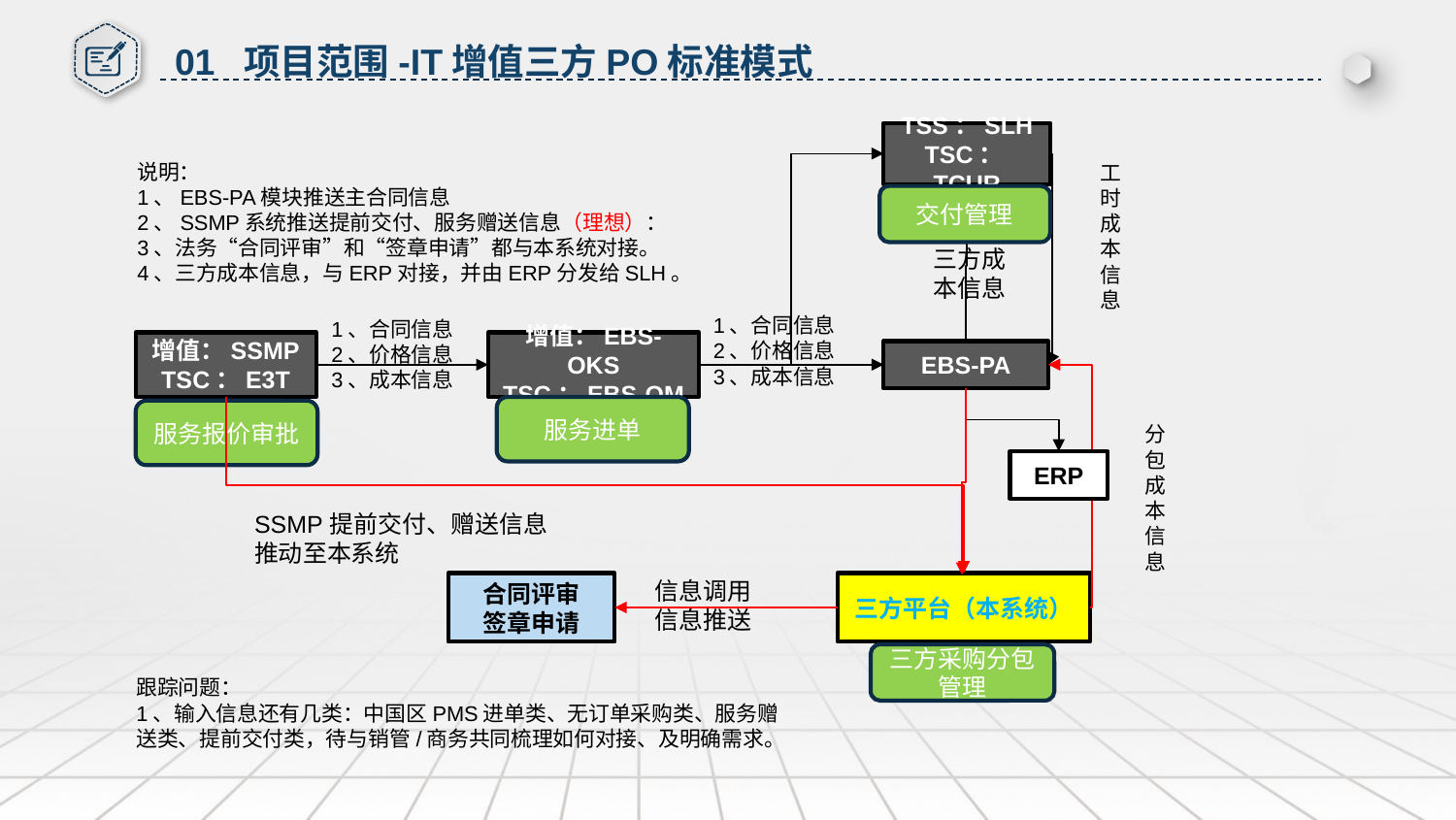

01  项目范围-IT增值三方PO标准模式
TSS：SLH
TSC：TCUR
说明：
1、EBS-PA模块推送主合同信息
2、SSMP系统推送提前交付、服务赠送信息（理想）：
3、法务“合同评审”和“签章申请”都与本系统对接。
4、三方成本信息，与ERP对接，并由ERP分发给SLH。
工时成本信息
交付管理
三方成本信息
1、合同信息
2、价格信息
3、成本信息
1、合同信息
2、价格信息
3、成本信息
增值：SSMP
TSC：E3T
增值：EBS-OKS
TSC：EBS-OM
EBS-PA
服务进单
服务报价审批
分包成本信息
ERP
SSMP提前交付、赠送信息推动至本系统
信息调用
信息推送
合同评审
签章申请
三方平台（本系统）
三方采购分包管理
跟踪问题：
1、输入信息还有几类：中国区PMS进单类、无订单采购类、服务赠送类、提前交付类，待与销管/商务共同梳理如何对接、及明确需求。